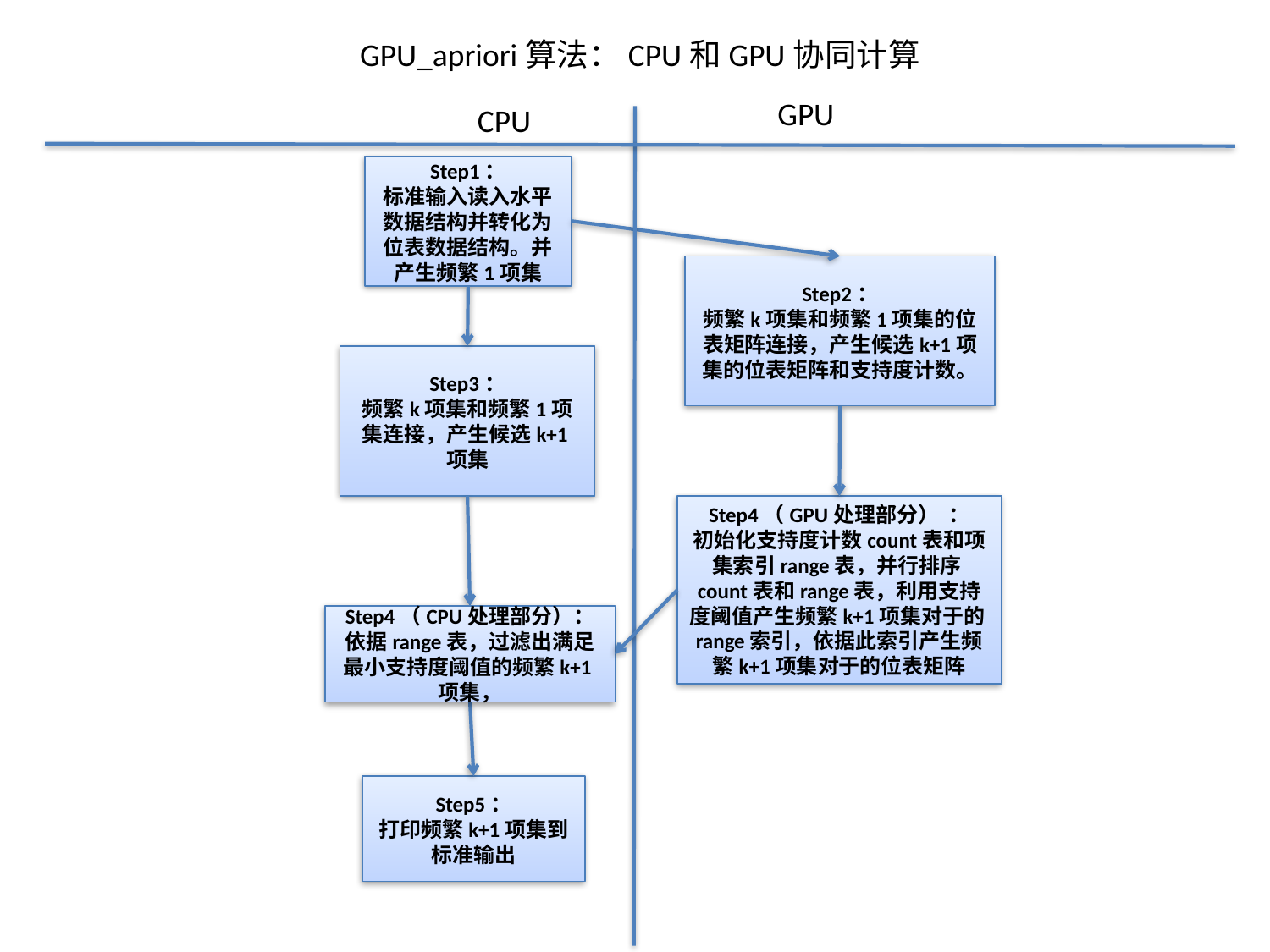

GPU_apriori算法：CPU和GPU协同计算
GPU
CPU
Step1：
标准输入读入水平数据结构并转化为位表数据结构。并产生频繁1项集
Step2：
频繁k项集和频繁1项集的位表矩阵连接，产生候选k+1项集的位表矩阵和支持度计数。
Step3：
频繁k项集和频繁1项集连接，产生候选k+1项集
Step4（GPU处理部分）  ：
初始化支持度计数count表和项集索引range表，并行排序count表和range表，利用支持度阈值产生频繁k+1项集对于的range索引，依据此索引产生频繁k+1项集对于的位表矩阵
Step4（CPU处理部分）：
依据range表，过滤出满足最小支持度阈值的频繁k+1项集，
Step5：
打印频繁k+1项集到标准输出